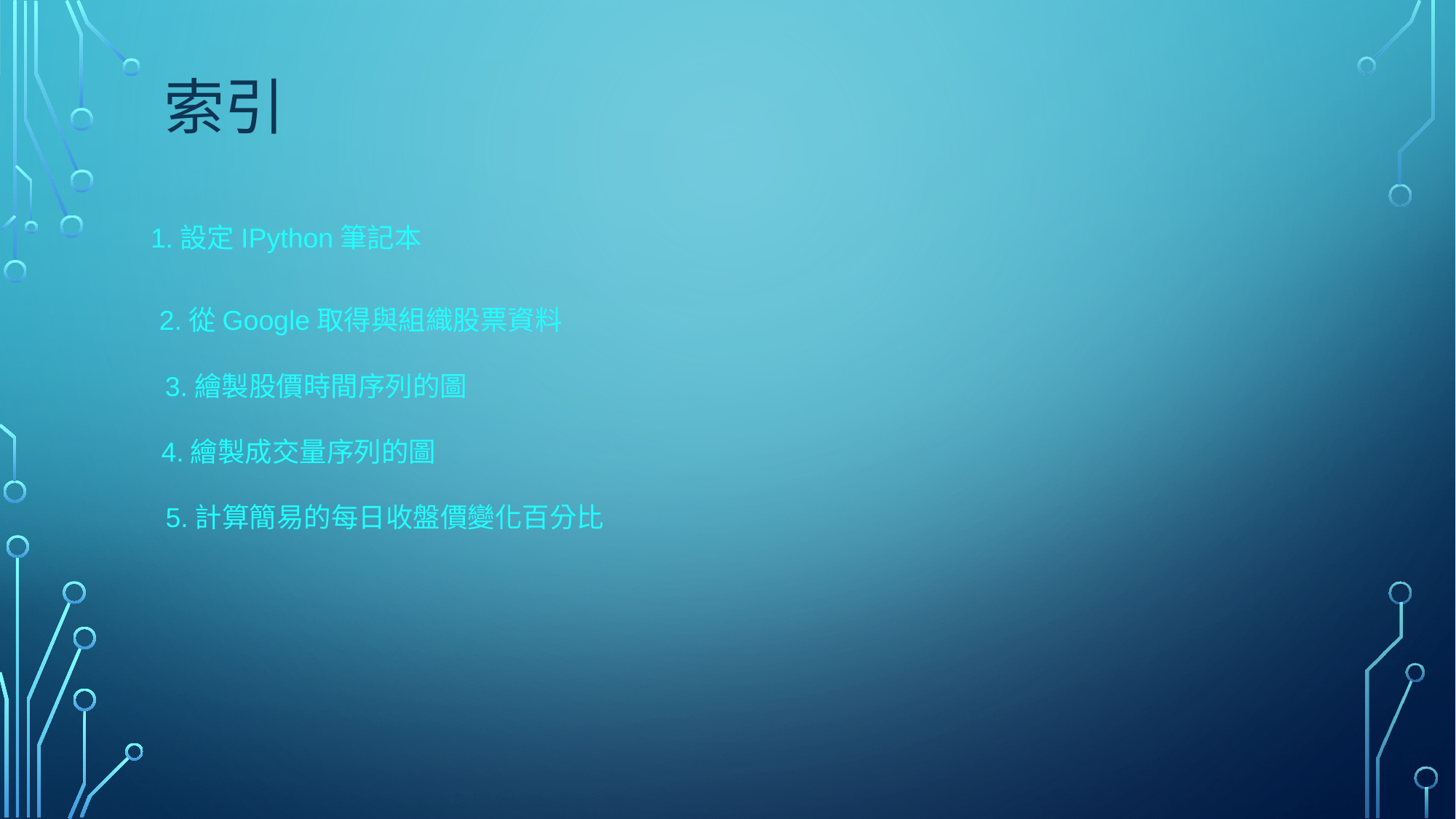

# 索引
1.設定IPython筆記本

2.從Google取得與組織股票資料
3.繪製股價時間序列的圖
4.繪製成交量序列的圖
5.計算簡易的每日收盤價變化百分比